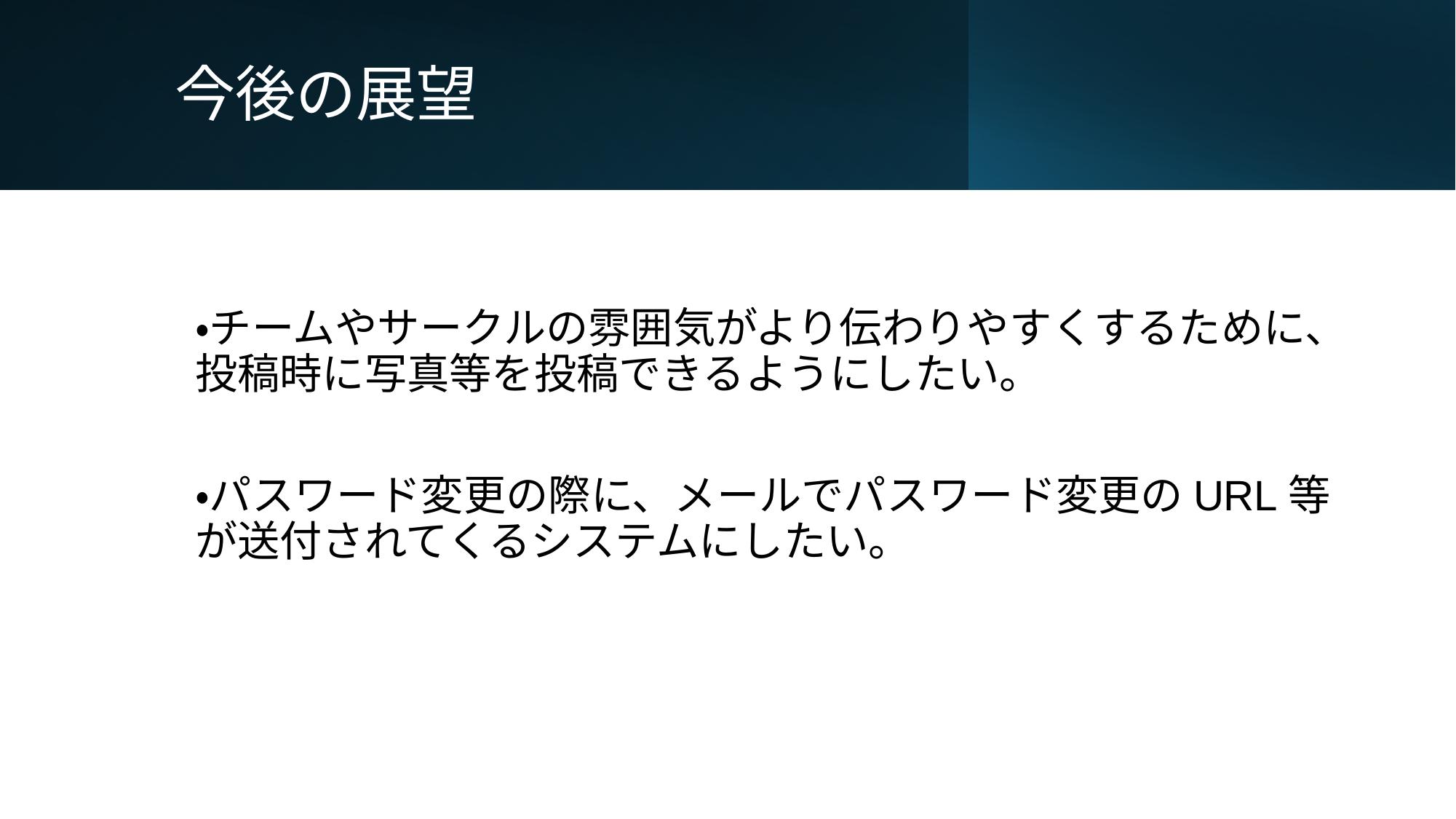

# 今後の展望
・チームやサークルの雰囲気がより伝わりやすくするために、投稿時に写真等を投稿できるようにしたい。

・パスワード変更の際に、メールでパスワード変更のURL等が送付されてくるシステムにしたい。